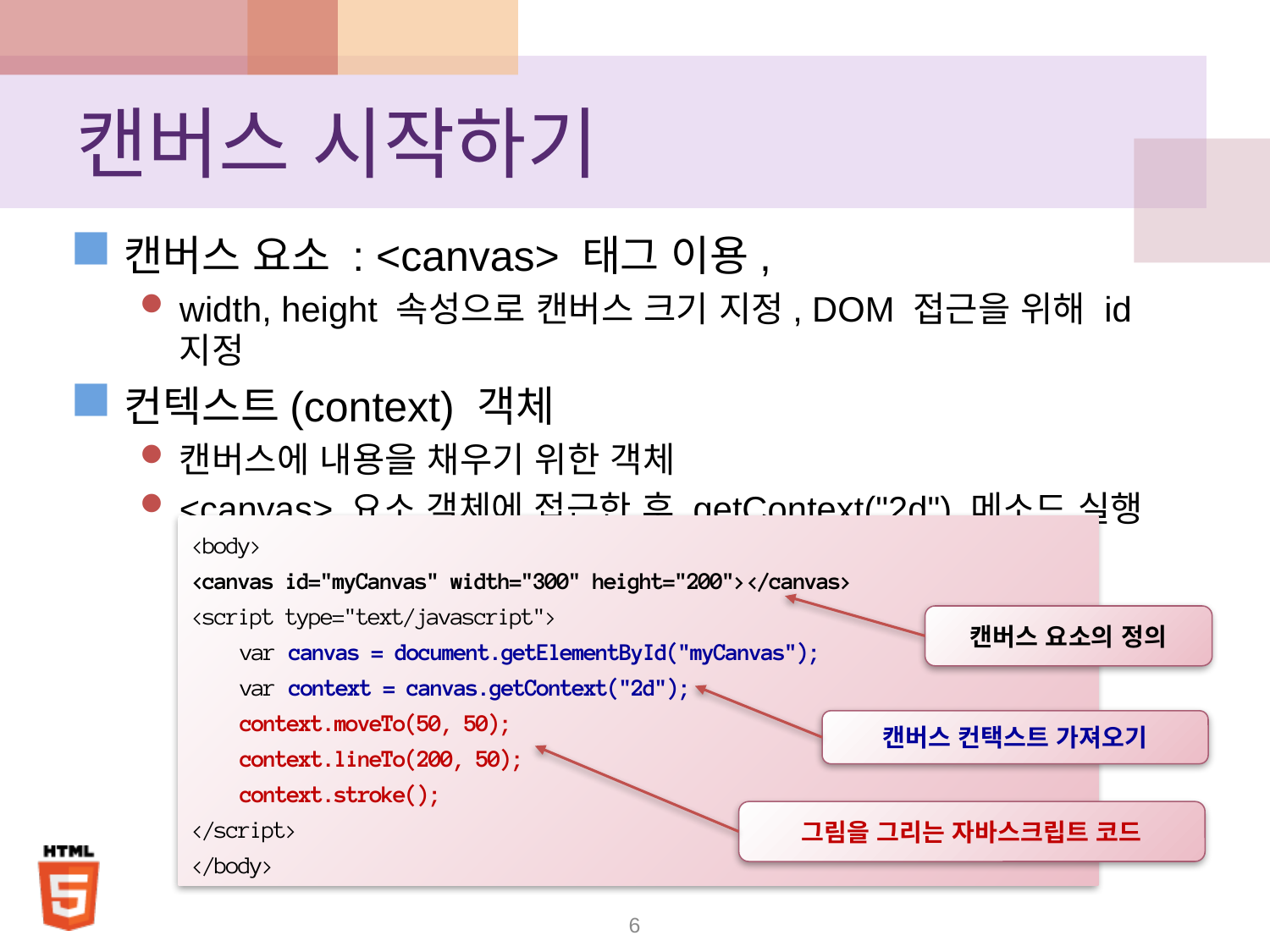

# 캔버스 시작하기
캔버스 요소 : <canvas> 태그 이용,
width, height 속성으로 캔버스 크기 지정, DOM 접근을 위해 id 지정
컨텍스트(context) 객체
캔버스에 내용을 채우기 위한 객체
<canvas> 요소 객체에 접근한 후 getContext("2d") 메소드 실행
<body>
<canvas id="myCanvas" width="300" height="200"></canvas>
<script type="text/javascript">
    var canvas = document.getElementById("myCanvas");
    var context = canvas.getContext("2d");
    context.moveTo(50, 50);
    context.lineTo(200, 50);
    context.stroke();
</script>
</body>
캔버스 요소의 정의
캔버스 컨택스트 가져오기
그림을 그리는 자바스크립트 코드
6